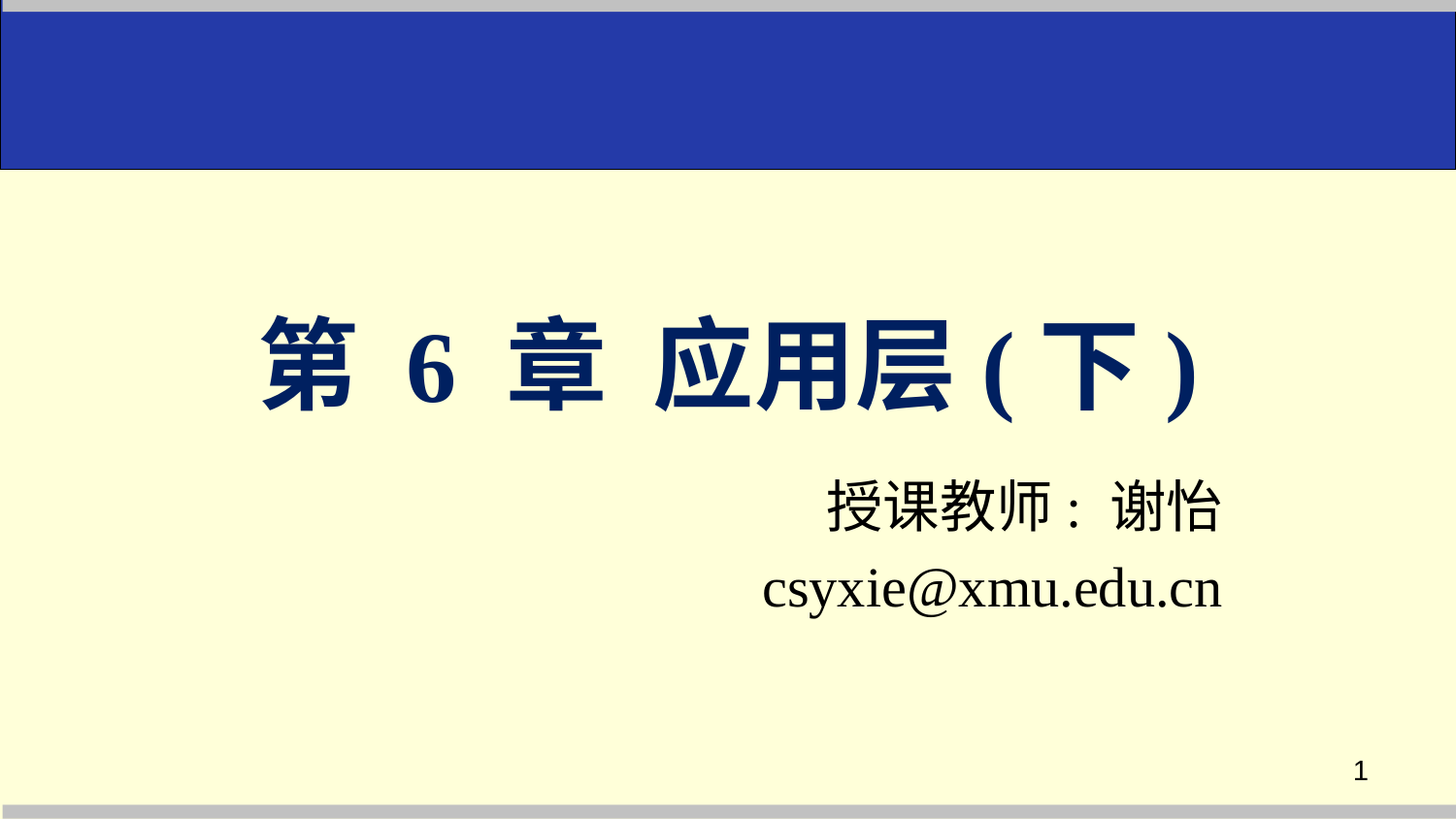

# 第 6 章  应用层(下)
授课教师: 谢怡
csyxie@xmu.edu.cn
1